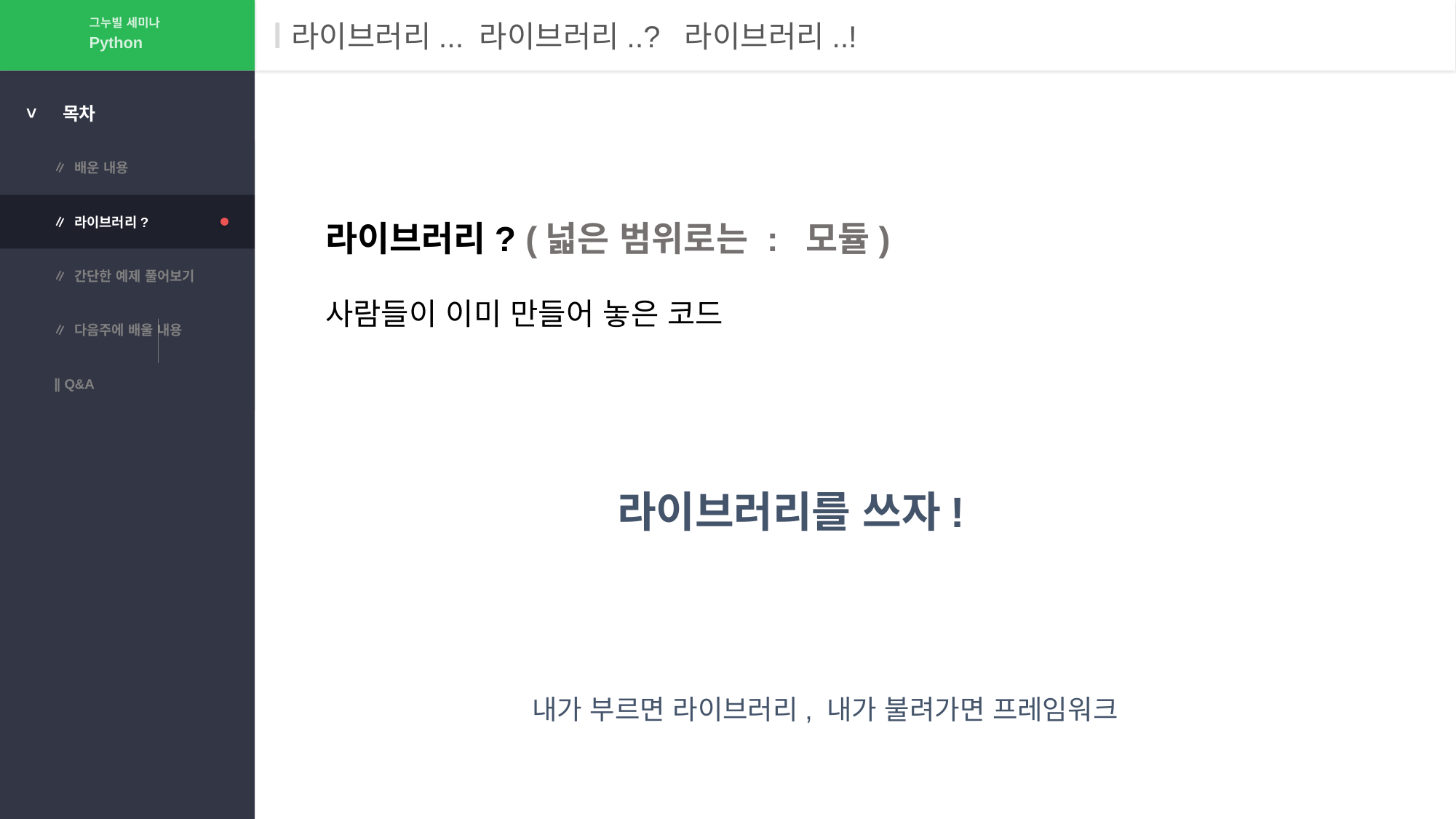

그누빌 세미나
# 라이브러리... 라이브러리..?  라이브러리..!
Python
>
목차
∥ 배운 내용
∥ 라이브러리?
라이브러리? (넓은 범위로는 :  모듈)

사람들이 이미 만들어 놓은 코드

∥ 간단한 예제 풀어보기
∥ 다음주에 배울 내용

∥ Q&A

라이브러리를 쓰자!

내가 부르면 라이브러리, 내가 불려가면 프레임워크